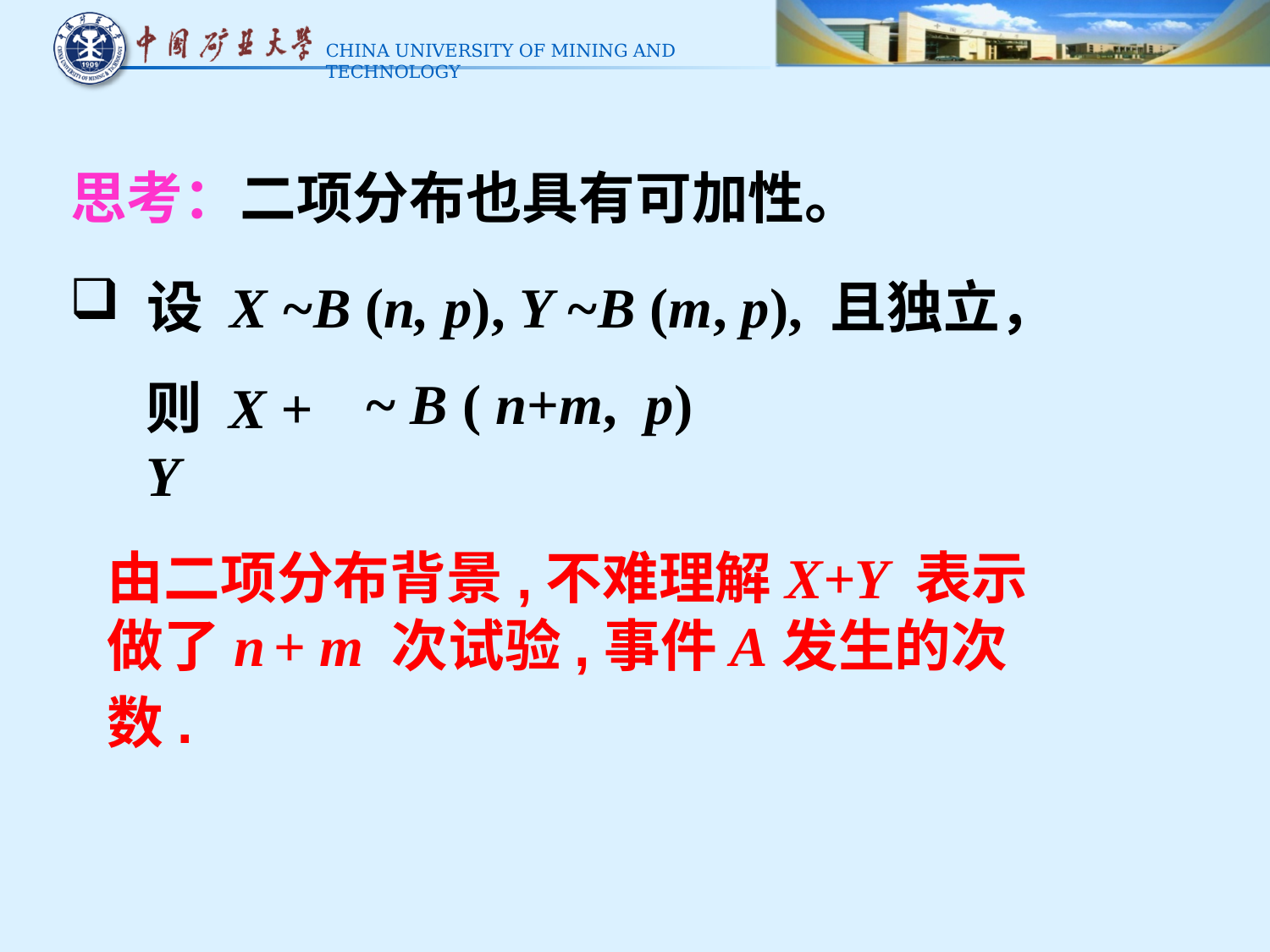

思考：二项分布也具有可加性。
 设 X ~B (n, p), Y ~B (m, p), 且独立，
~ B ( n+m,  p)
则 X + Y
由二项分布背景,不难理解X+Y 表示
做了n + m 次试验,事件A发生的次数.